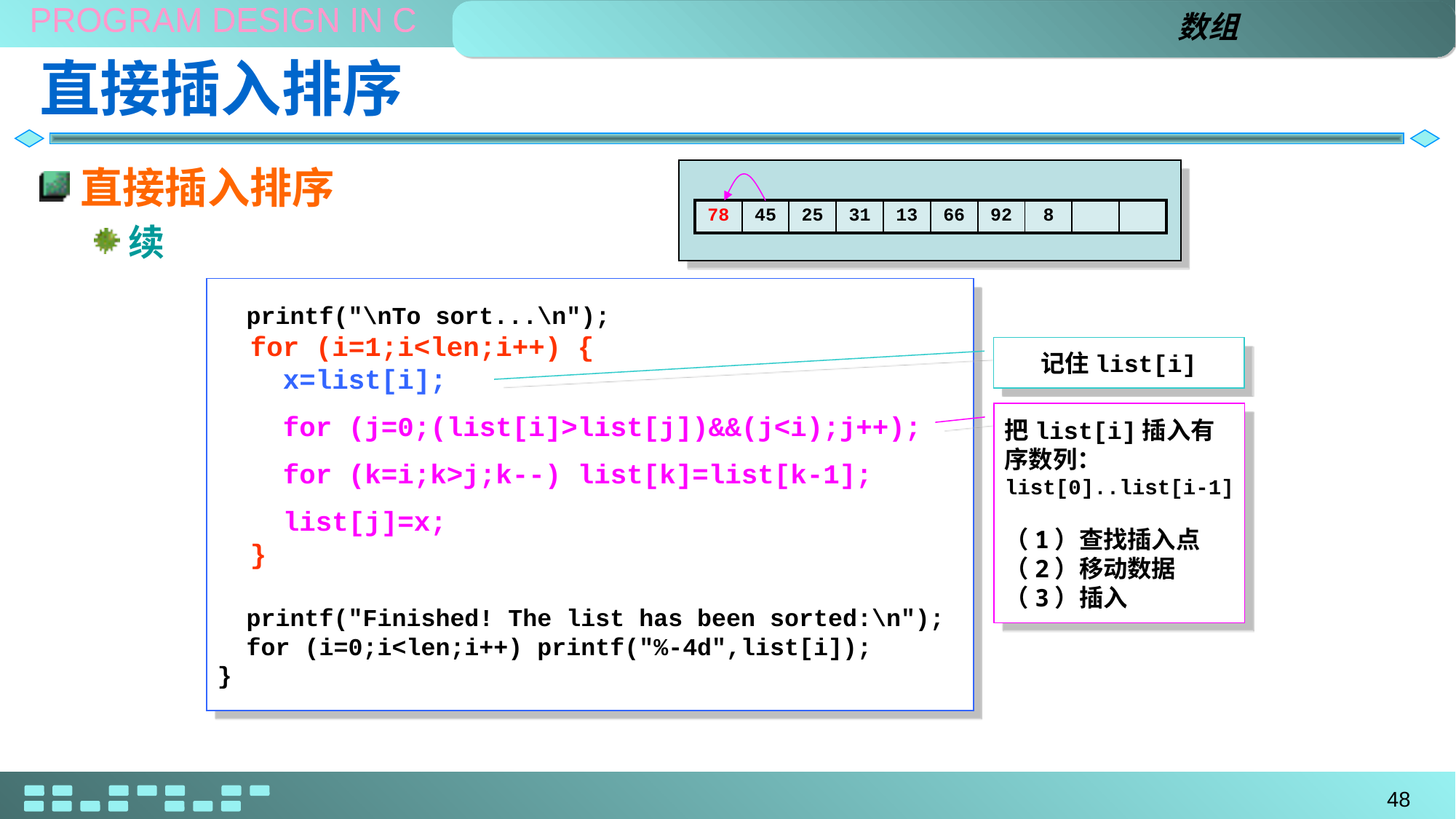

数组
# 直接插入排序
直接插入排序
续

| 78 | 45 | 25 | 31 | 13 | 66 | 92 | 8 |  |  |
| --- | --- | --- | --- | --- | --- | --- | --- | --- | --- |
  printf("\nTo sort...\n");
  for (i=1;i<len;i++) {
    x=list[i];

    for (j=0;(list[i]>list[j])&&(j<i);j++);

    for (k=i;k>j;k--) list[k]=list[k-1];

    list[j]=x;
  }

  printf("Finished! The list has been sorted:\n");
  for (i=0;i<len;i++) printf("%-4d",list[i]);
}
记住list[i]
把list[i]插入有序数列：list[0]..list[i-1]

（1）查找插入点
（2）移动数据
（3）插入
48